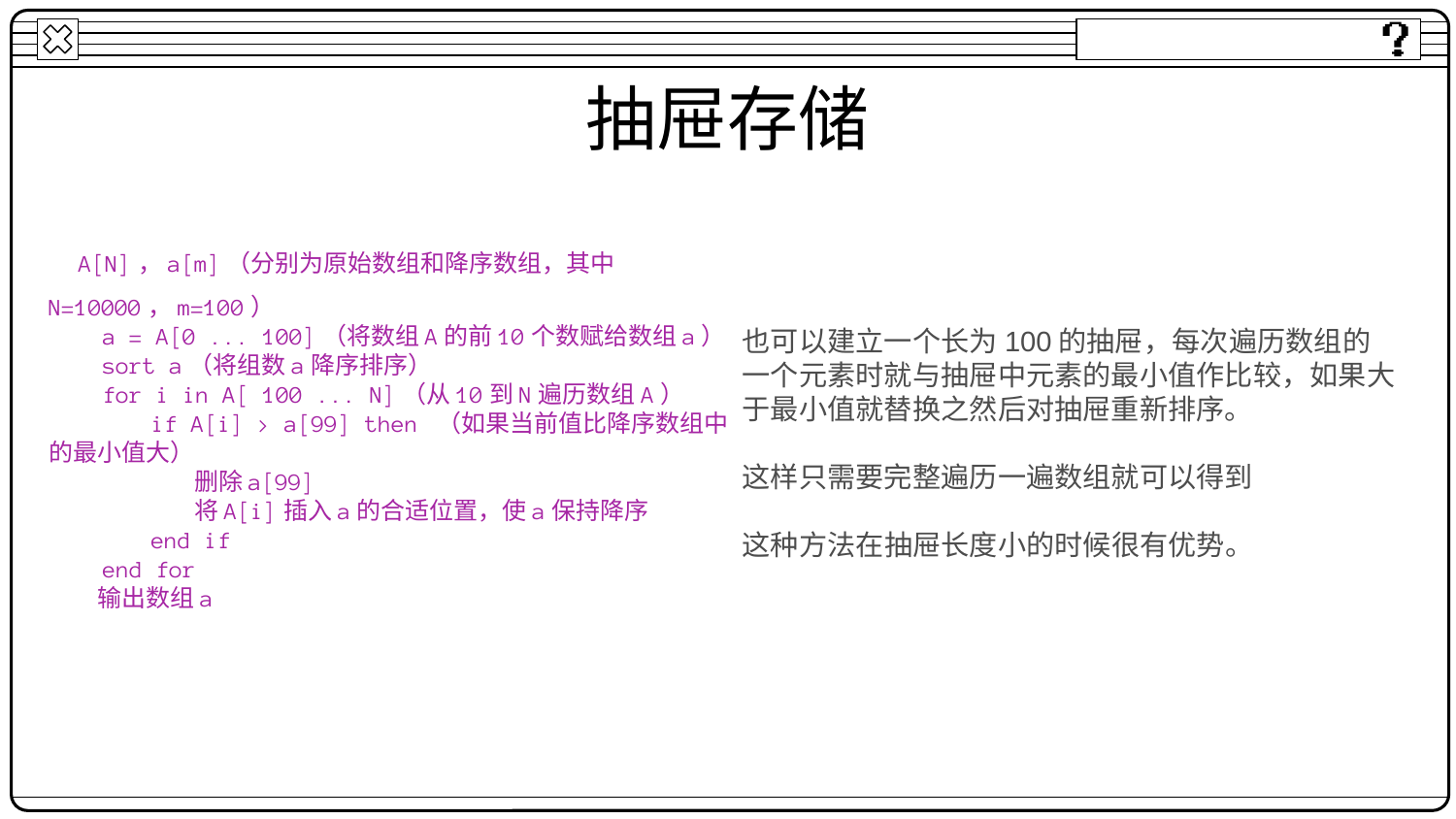

抽屉存储
　A[N]，a[m]（分别为原始数组和降序数组，其中N=10000，m=100）
　　a = A[0 ... 100]（将数组A的前10个数赋给数组a）
　　sort a（将组数a降序排序）
　　for i in A[ 100 ... N]（从10到N遍历数组A）
　　　　if A[i] > a[99] then （如果当前值比降序数组中的最小值大）
　　　　　　删除a[99]
　　　　　　将A[i]插入a的合适位置，使a保持降序
　　　　end if
　　end for
　　输出数组a
也可以建立一个长为100的抽屉，每次遍历数组的一个元素时就与抽屉中元素的最小值作比较，如果大于最小值就替换之然后对抽屉重新排序。

这样只需要完整遍历一遍数组就可以得到

这种方法在抽屉长度小的时候很有优势。